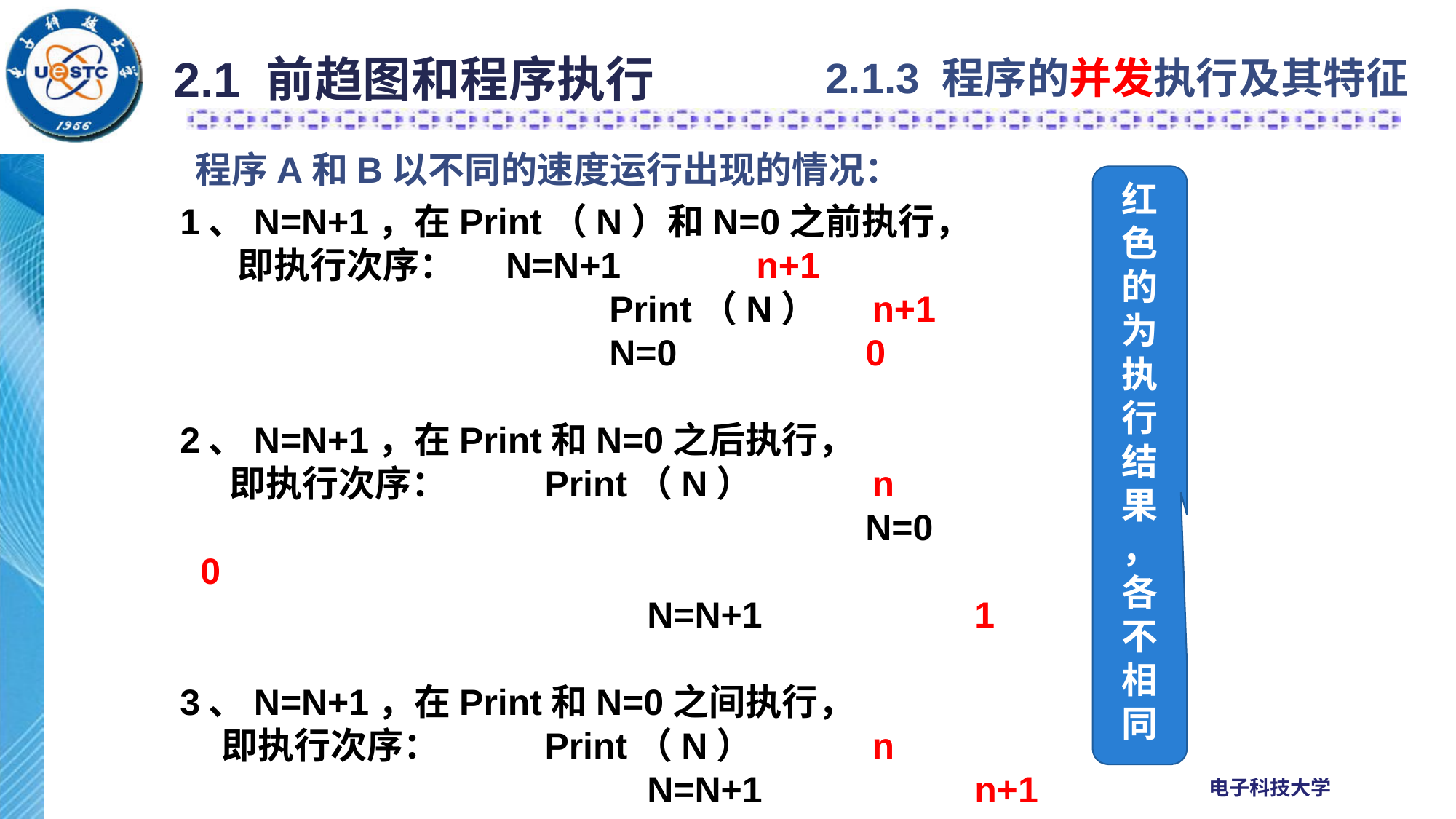

2.1 前趋图和程序执行
2.1.3 程序的并发执行及其特征
# 程序A和B以不同的速度运行出现的情况：
红色的为执行结果
，各不相同
1、N=N+1，在Print（N）和N=0之前执行，
      即执行次序：     N=N+1		 n+1
				        Print（N）	 n+1
				        N=0		 0

2、N=N+1，在Print和N=0之后执行，
     即执行次序：	 Print（N）	 n				 				 N=0		 0
				 	 N=N+1		 1

3、N=N+1，在Print和N=0之间执行，
    即执行次序：	 Print（N）	 n
			 		 N=N+1		 n+1
					 N=0		 0